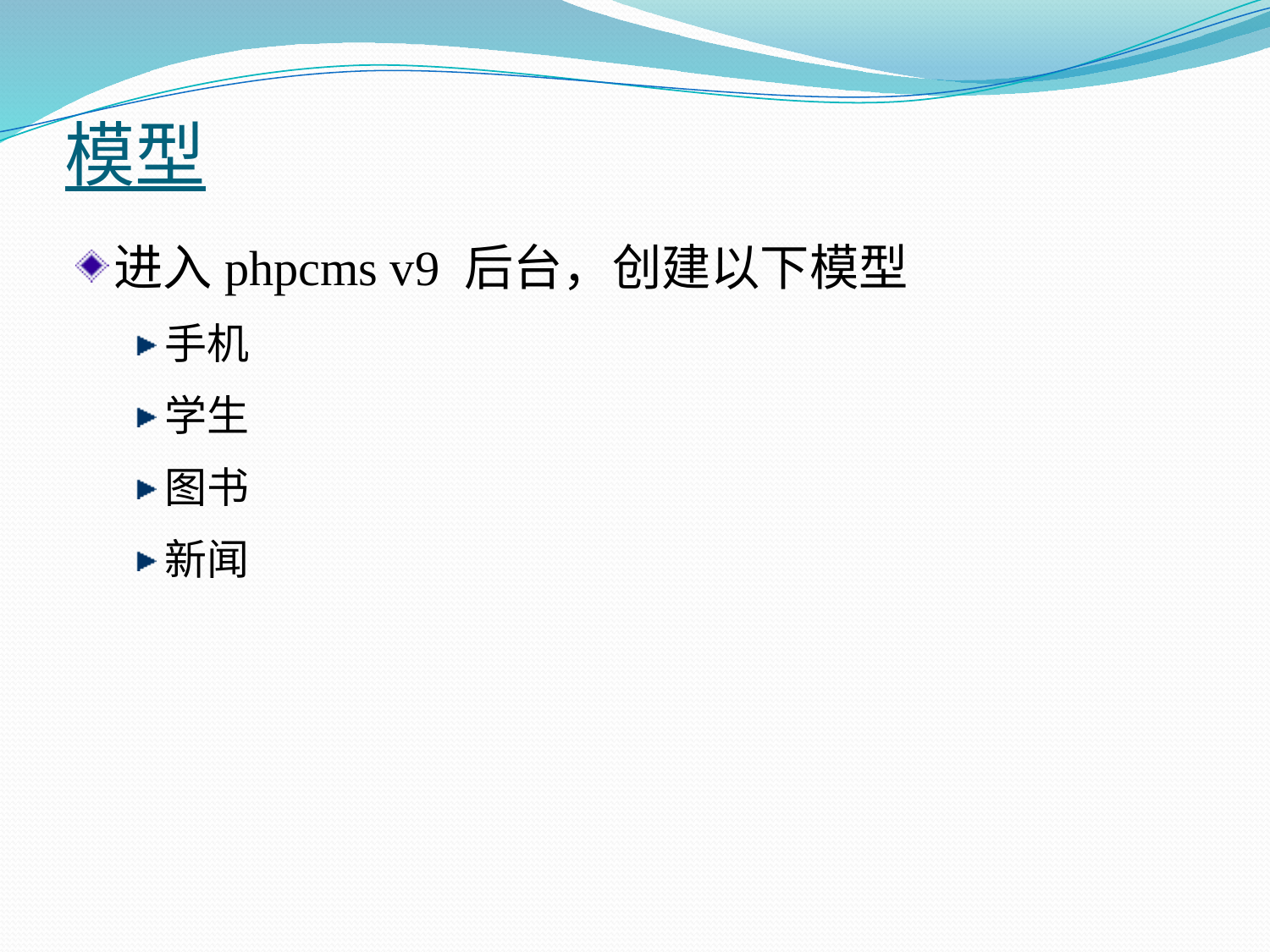

# 模型
进入phpcms v9 后台，创建以下模型
手机
学生
图书
新闻